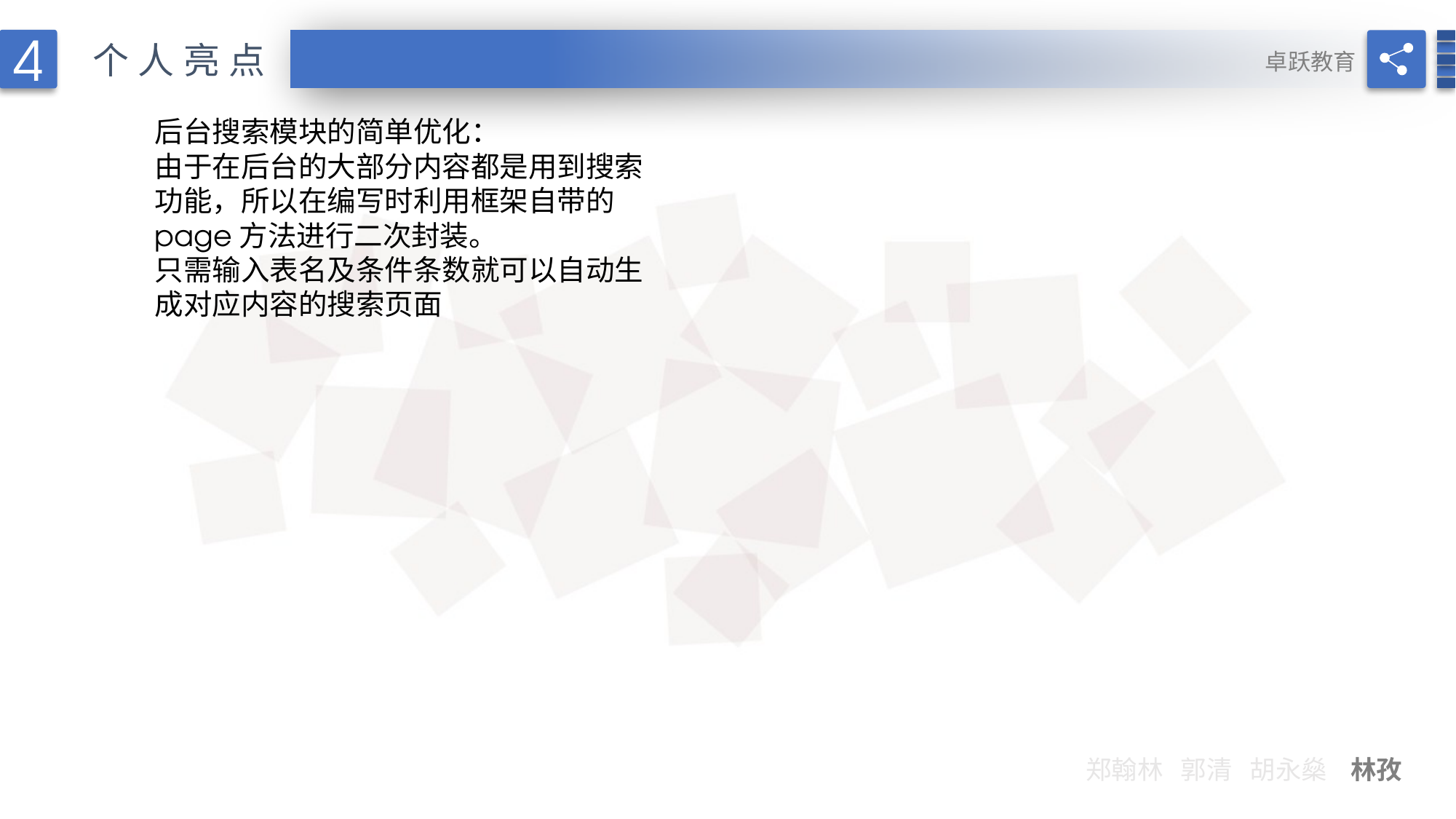

4

个人亮点
卓跃教育
后台搜索模块的简单优化：
由于在后台的大部分内容都是用到搜索功能，所以在编写时利用框架自带的page方法进行二次封装。
只需输入表名及条件条数就可以自动生成对应内容的搜索页面
郑翰林   郭清   胡永燊    林孜